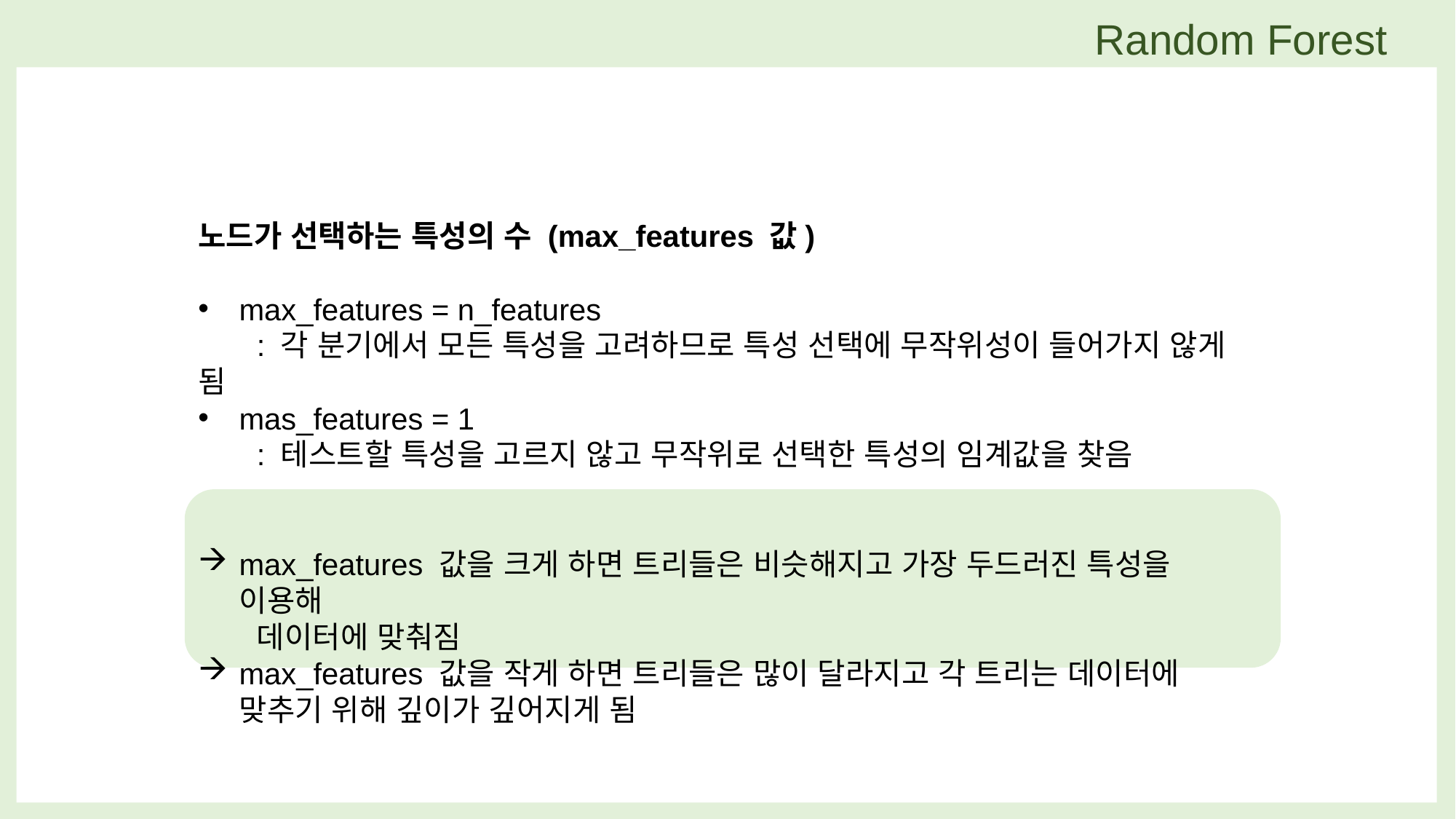

Random Forest
노드가 선택하는 특성의 수 (max_features 값)

max_features = n_features
       : 각 분기에서 모든 특성을 고려하므로 특성 선택에 무작위성이 들어가지 않게 됨
mas_features = 1
       : 테스트할 특성을 고르지 않고 무작위로 선택한 특성의 임계값을 찾음

max_features 값을 크게 하면 트리들은 비슷해지고 가장 두드러진 특성을 이용해
      데이터에 맞춰짐
max_features 값을 작게 하면 트리들은 많이 달라지고 각 트리는 데이터에 맞추기 위해 깊이가 깊어지게 됨